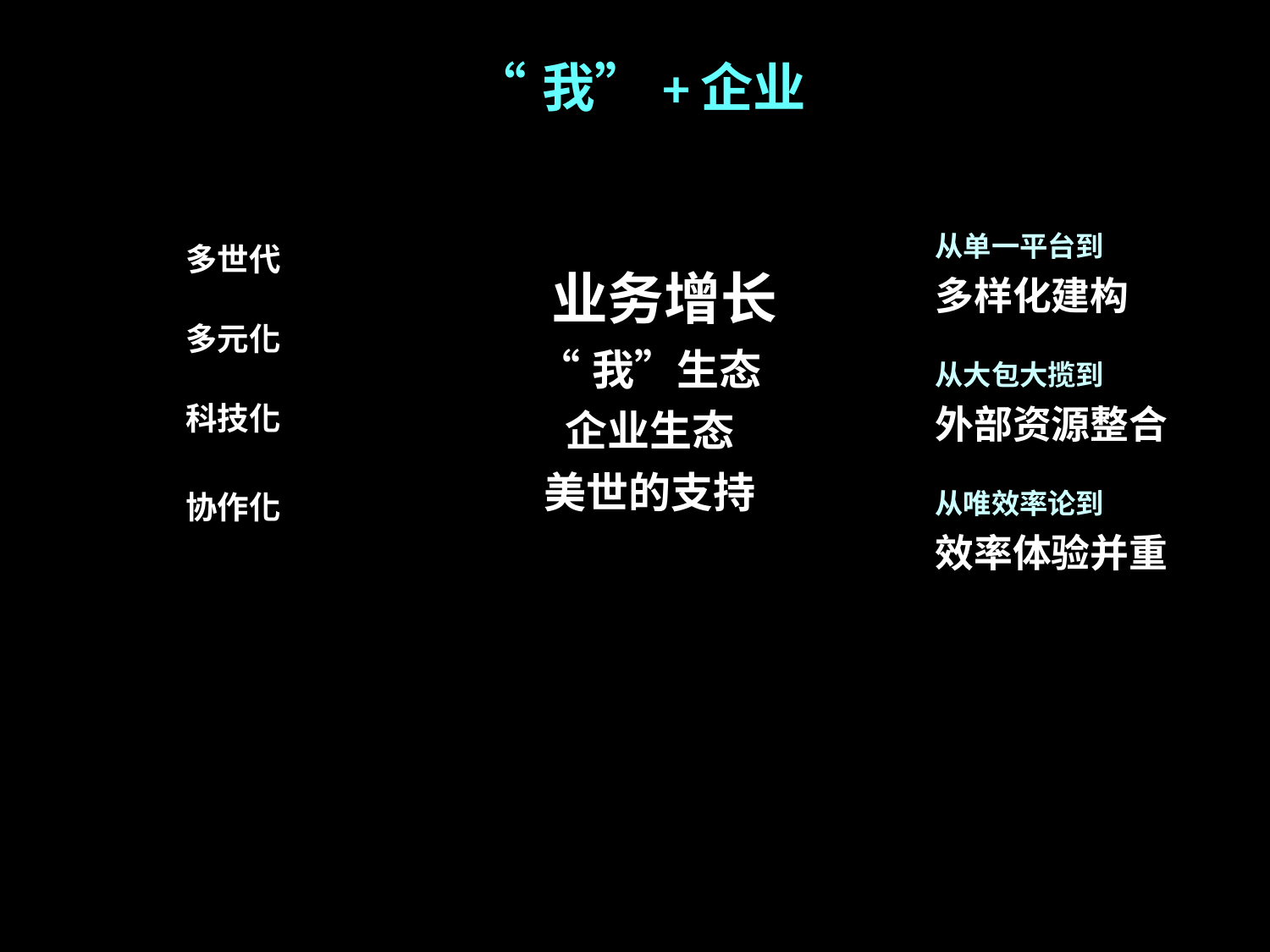

| “我”+企业 |
| --- |
| 从单一平台到 多样化建构 从大包大揽到 外部资源整合 从唯效率论到 效率体验并重 |
| --- |
| 多世代 |
| --- |
| 业务增长 “我”生态 企业生态 美世的支持 |
| --- |
| 多元化 |
| --- |
| 科技化 |
| --- |
| 协作化 |
| --- |